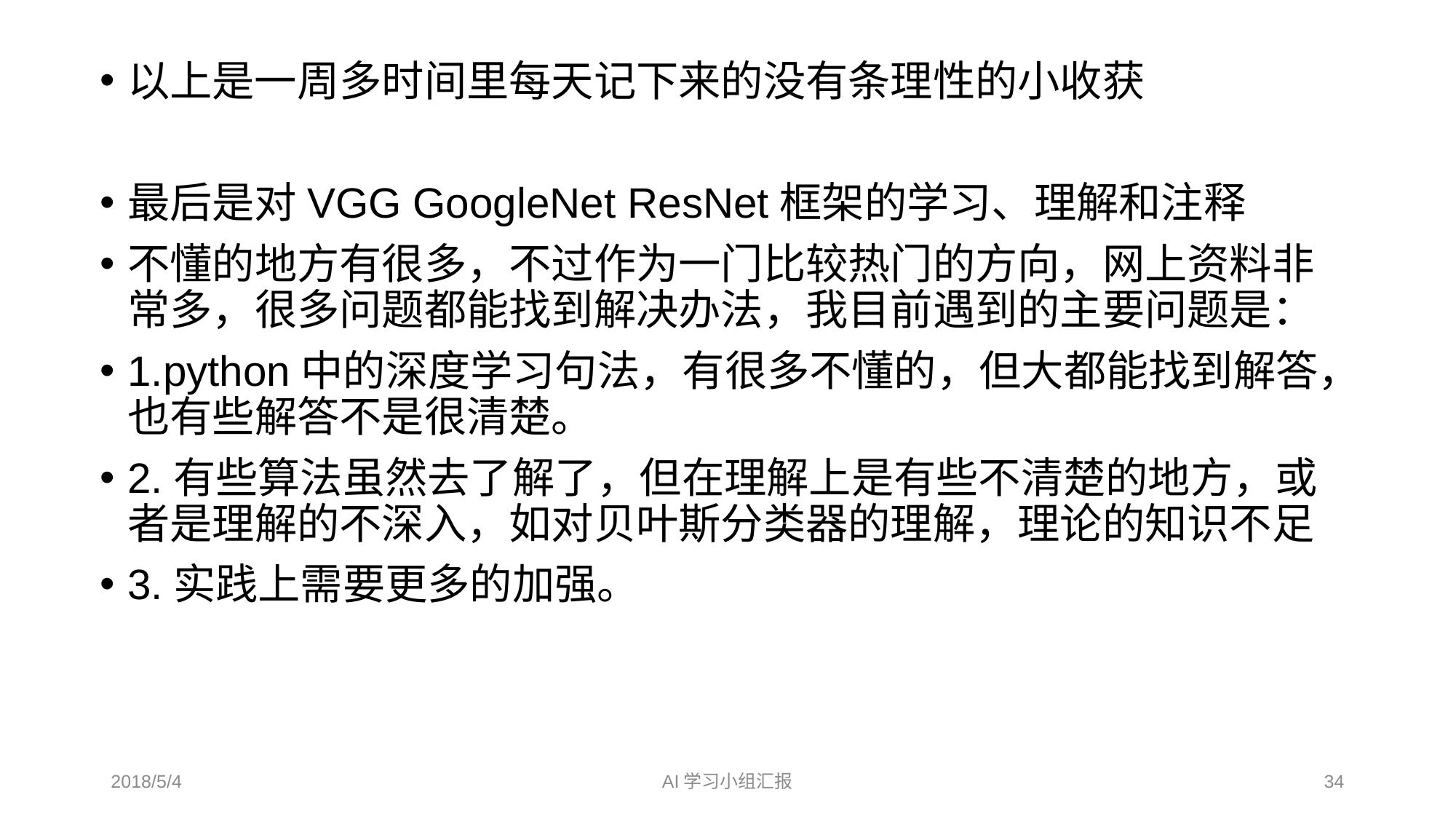

以上是一周多时间里每天记下来的没有条理性的小收获

最后是对VGG GoogleNet ResNet框架的学习、理解和注释
不懂的地方有很多，不过作为一门比较热门的方向，网上资料非常多，很多问题都能找到解决办法，我目前遇到的主要问题是：
1.python中的深度学习句法，有很多不懂的，但大都能找到解答，也有些解答不是很清楚。
2.有些算法虽然去了解了，但在理解上是有些不清楚的地方，或者是理解的不深入，如对贝叶斯分类器的理解，理论的知识不足
3.实践上需要更多的加强。
2018/5/4
AI学习小组汇报
34